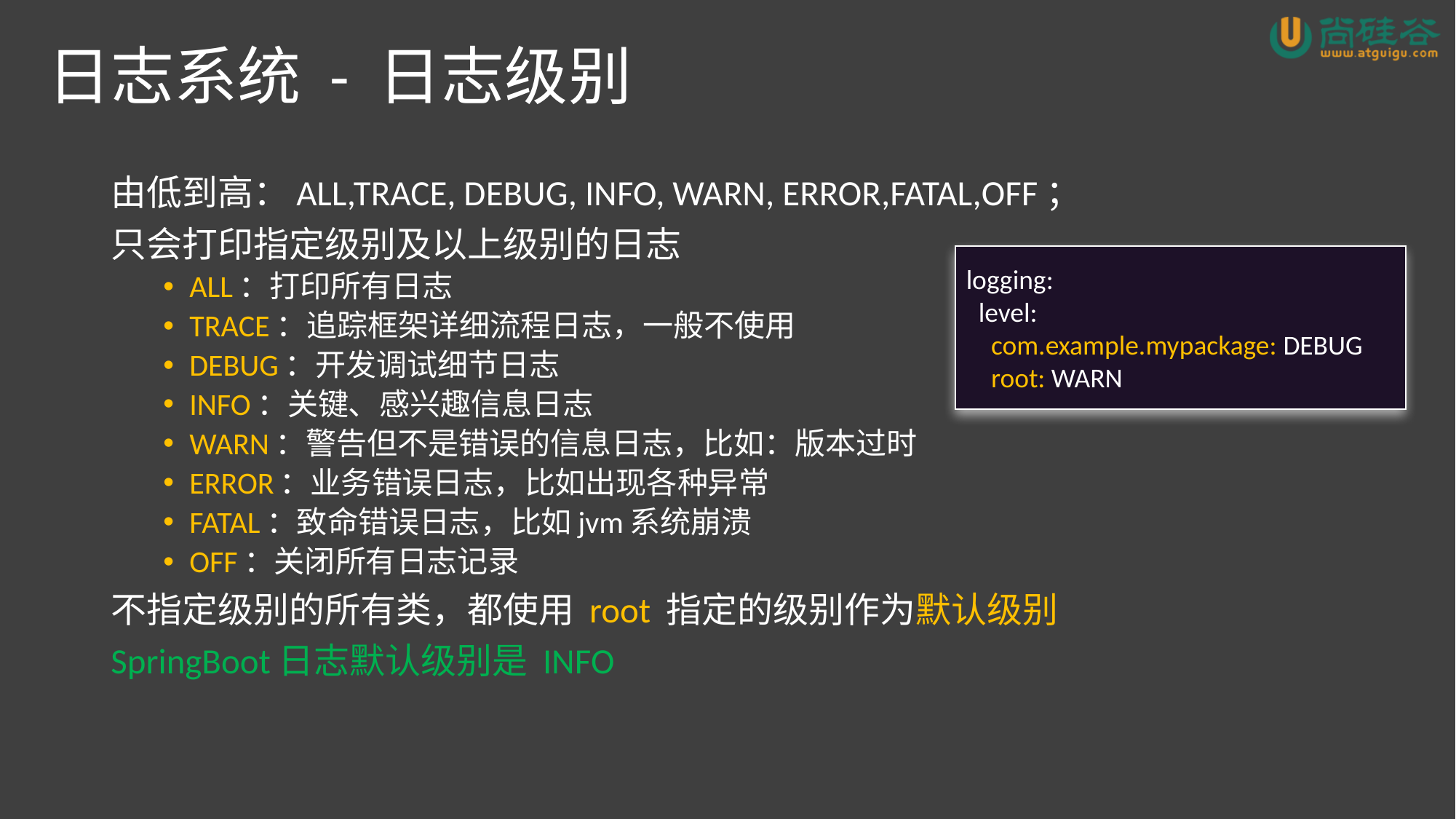

# 日志系统 - 日志级别
由低到高：ALL,TRACE, DEBUG, INFO, WARN, ERROR,FATAL,OFF；
只会打印指定级别及以上级别的日志
ALL：打印所有日志
TRACE：追踪框架详细流程日志，一般不使用
DEBUG：开发调试细节日志
INFO：关键、感兴趣信息日志
WARN：警告但不是错误的信息日志，比如：版本过时
ERROR：业务错误日志，比如出现各种异常
FATAL：致命错误日志，比如jvm系统崩溃
OFF：关闭所有日志记录
不指定级别的所有类，都使用 root 指定的级别作为默认级别
SpringBoot日志默认级别是 INFO
logging:
  level:
    com.example.mypackage: DEBUG
    root: WARN